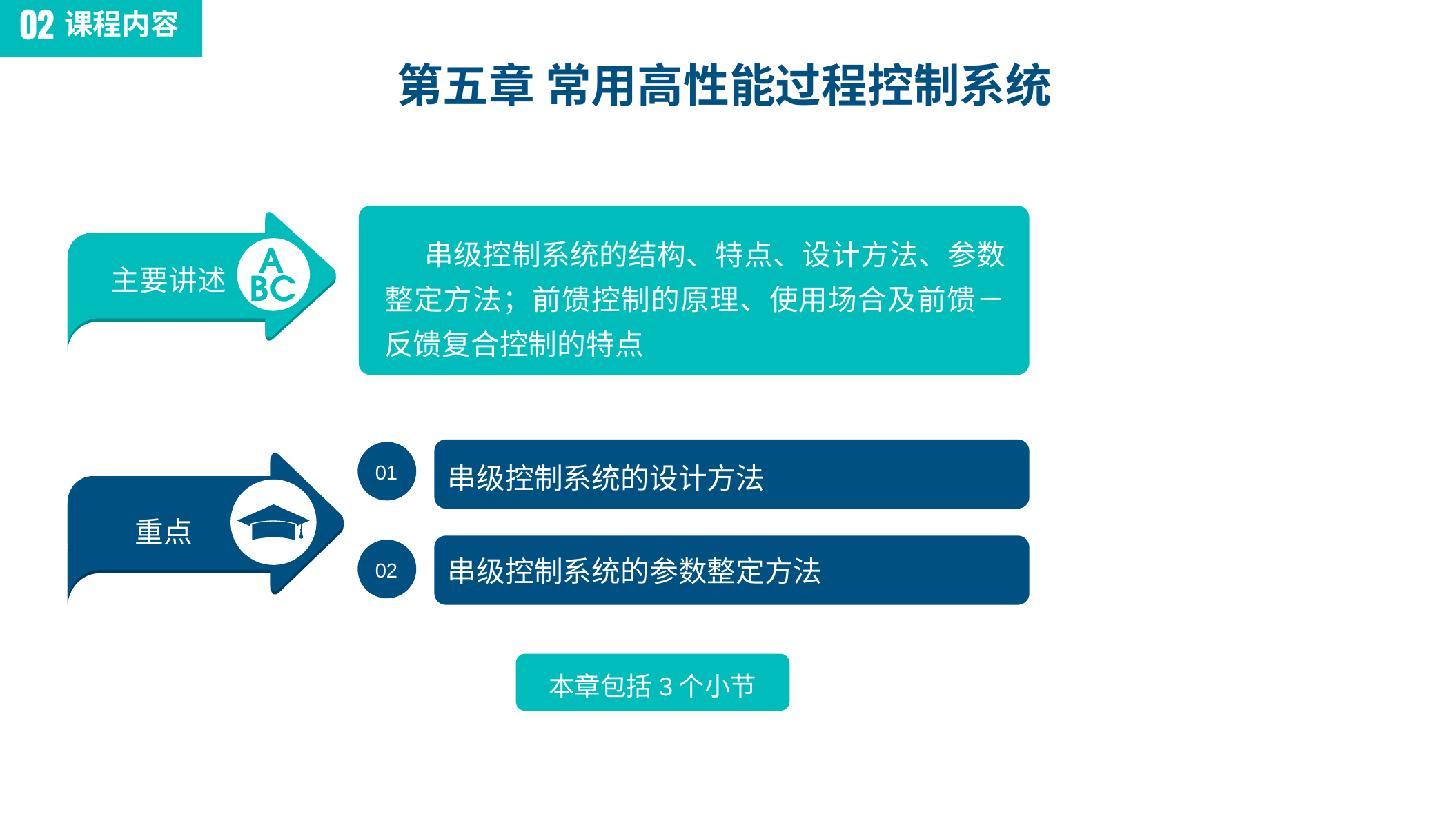

02
课程内容
第五章 常用高性能过程控制系统

     串级控制系统的结构、特点、设计方法、参数整定方法；前馈控制的原理、使用场合及前馈－反馈复合控制的特点

主要讲述
串级控制系统的设计方法

01

重点
串级控制系统的参数整定方法

02
本章包括3个小节